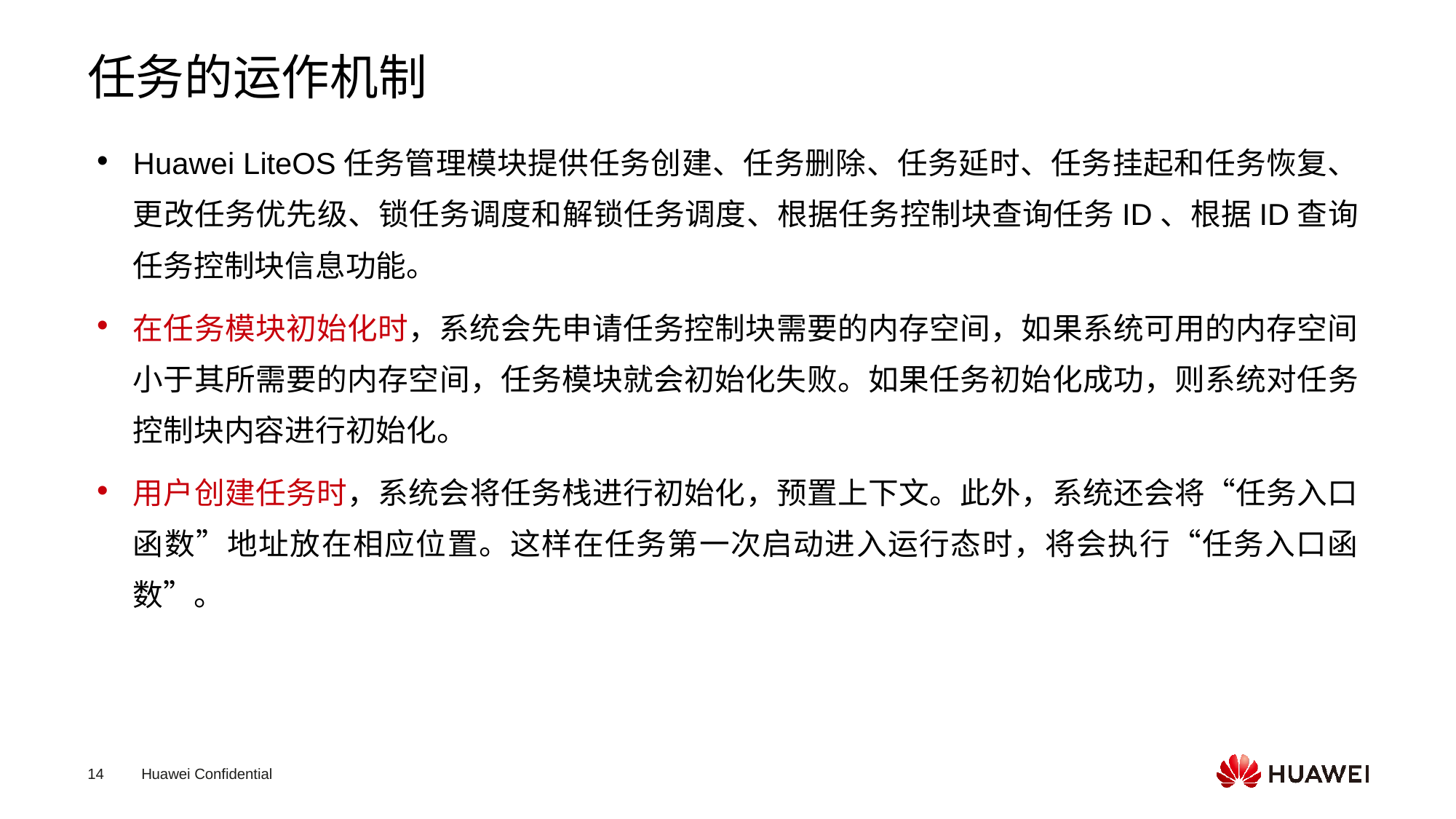

# 任务的运作机制
Huawei LiteOS任务管理模块提供任务创建、任务删除、任务延时、任务挂起和任务恢复、更改任务优先级、锁任务调度和解锁任务调度、根据任务控制块查询任务ID、根据ID查询任务控制块信息功能。
在任务模块初始化时，系统会先申请任务控制块需要的内存空间，如果系统可用的内存空间小于其所需要的内存空间，任务模块就会初始化失败。如果任务初始化成功，则系统对任务控制块内容进行初始化。
用户创建任务时，系统会将任务栈进行初始化，预置上下文。此外，系统还会将“任务入口函数”地址放在相应位置。这样在任务第一次启动进入运行态时，将会执行“任务入口函数”。